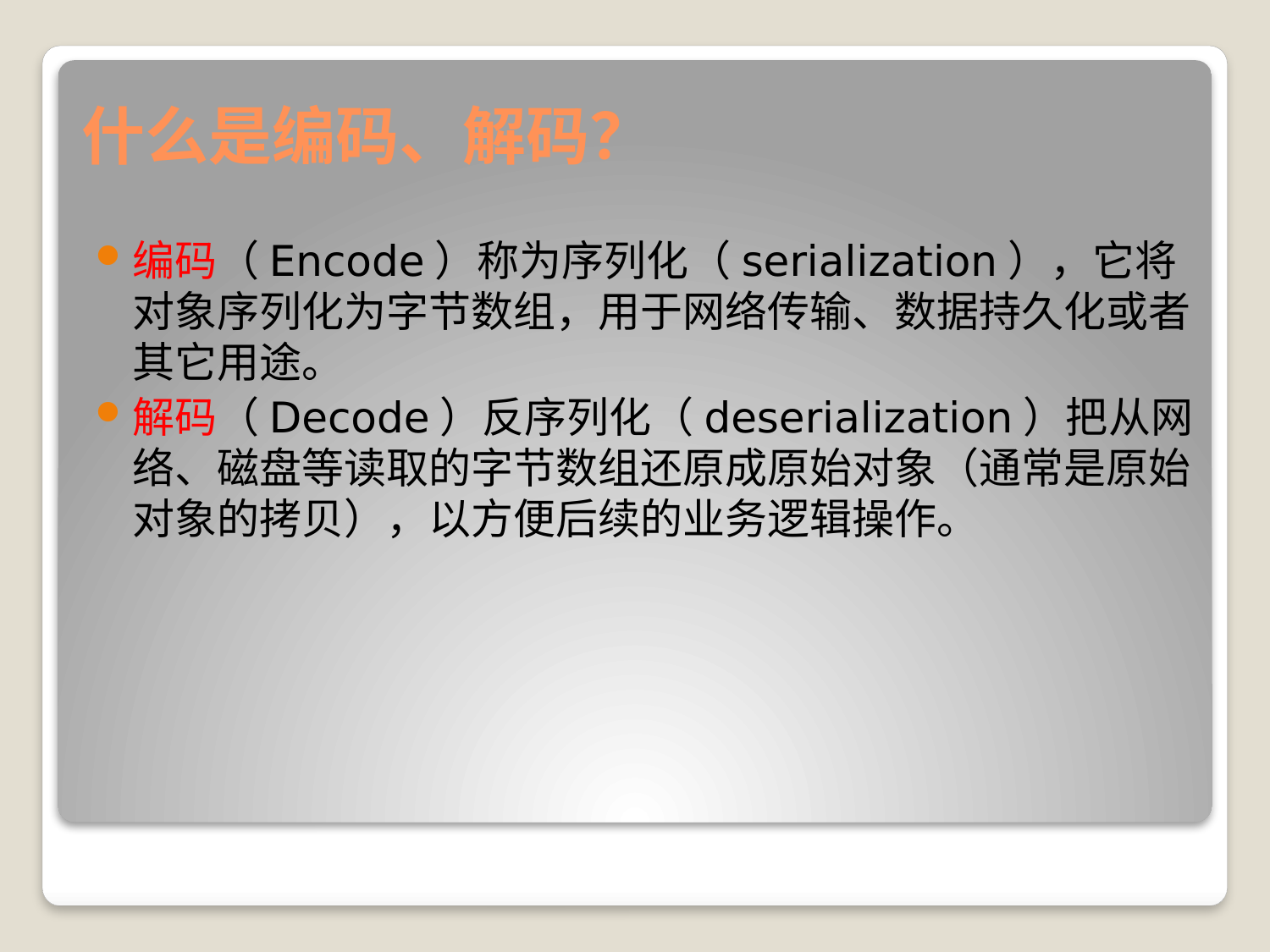

# 什么是编码、解码？
编码（Encode）称为序列化（serialization），它将对象序列化为字节数组，用于网络传输、数据持久化或者其它用途。
解码（Decode）反序列化（deserialization）把从网络、磁盘等读取的字节数组还原成原始对象（通常是原始对象的拷贝），以方便后续的业务逻辑操作。